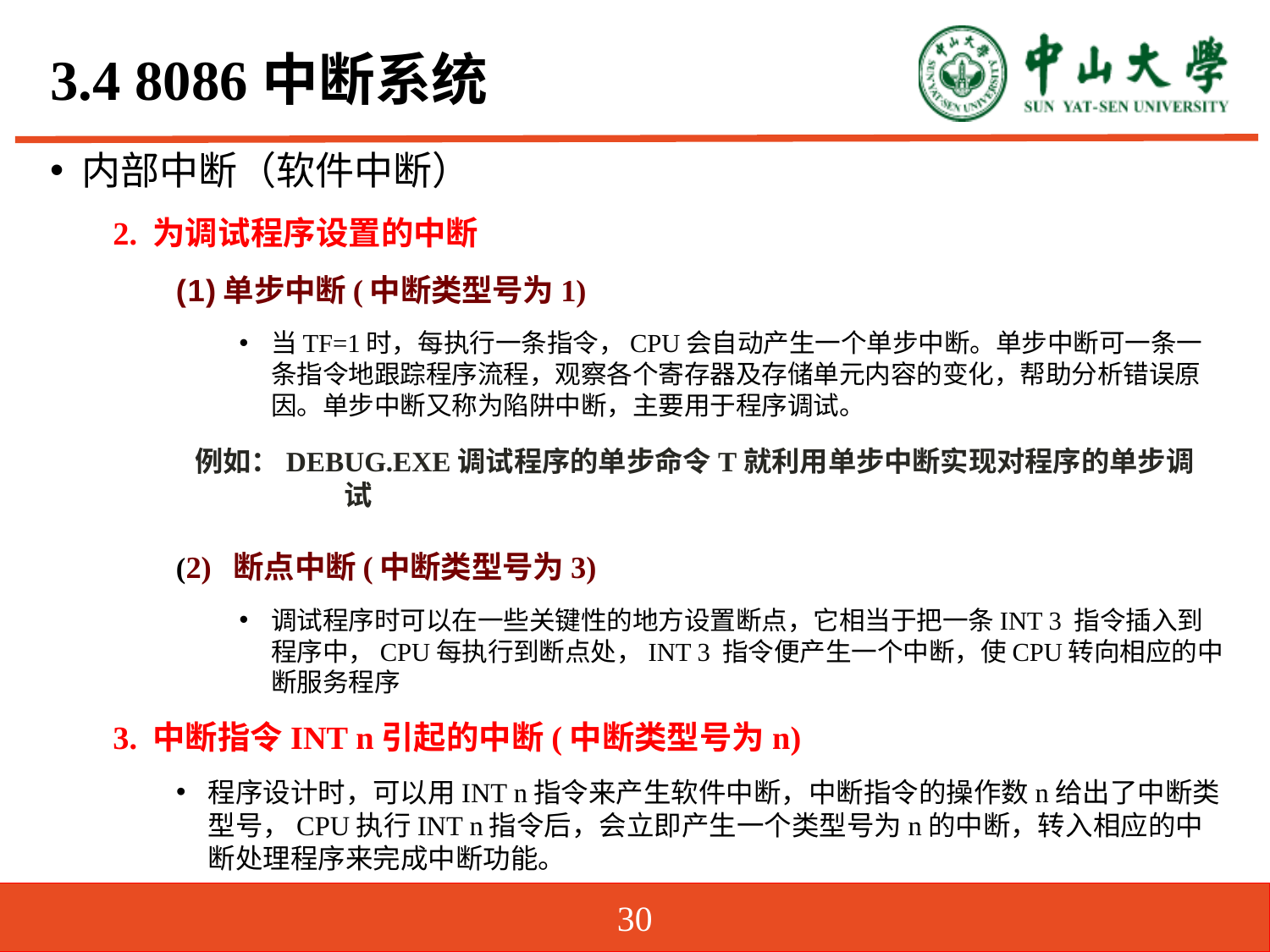

# 3.4 8086中断系统
内部中断（软件中断）
2. 为调试程序设置的中断
单步中断(中断类型号为1)
当TF=1时，每执行一条指令，CPU会自动产生一个单步中断。单步中断可一条一条指令地跟踪程序流程，观察各个寄存器及存储单元内容的变化，帮助分析错误原因。单步中断又称为陷阱中断，主要用于程序调试。

(2)  断点中断(中断类型号为3)
调试程序时可以在一些关键性的地方设置断点，它相当于把一条INT 3 指令插入到程序中，CPU每执行到断点处，INT 3 指令便产生一个中断，使CPU转向相应的中断服务程序
3. 中断指令INT n引起的中断(中断类型号为n)
程序设计时，可以用INT n指令来产生软件中断，中断指令的操作数n给出了中断类型号，CPU执行INT n指令后，会立即产生一个类型号为n的中断，转入相应的中断处理程序来完成中断功能。
例如：DEBUG.EXE调试程序的单步命令T就利用单步中断实现对程序的单步调试
30